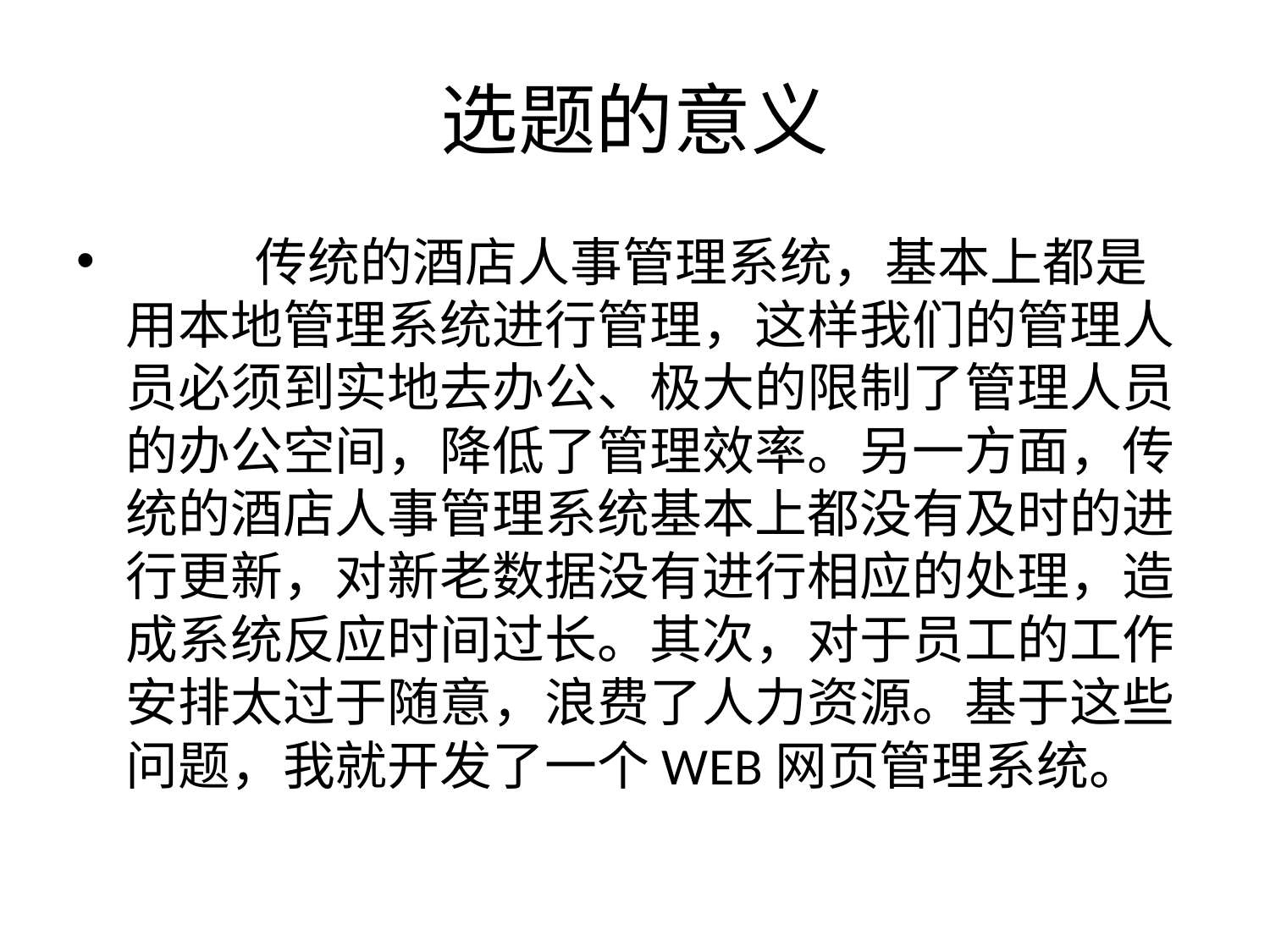

# 选题的意义
          传统的酒店人事管理系统，基本上都是用本地管理系统进行管理，这样我们的管理人员必须到实地去办公、极大的限制了管理人员的办公空间，降低了管理效率。另一方面，传统的酒店人事管理系统基本上都没有及时的进行更新，对新老数据没有进行相应的处理，造成系统反应时间过长。其次，对于员工的工作安排太过于随意，浪费了人力资源。基于这些问题，我就开发了一个WEB网页管理系统。